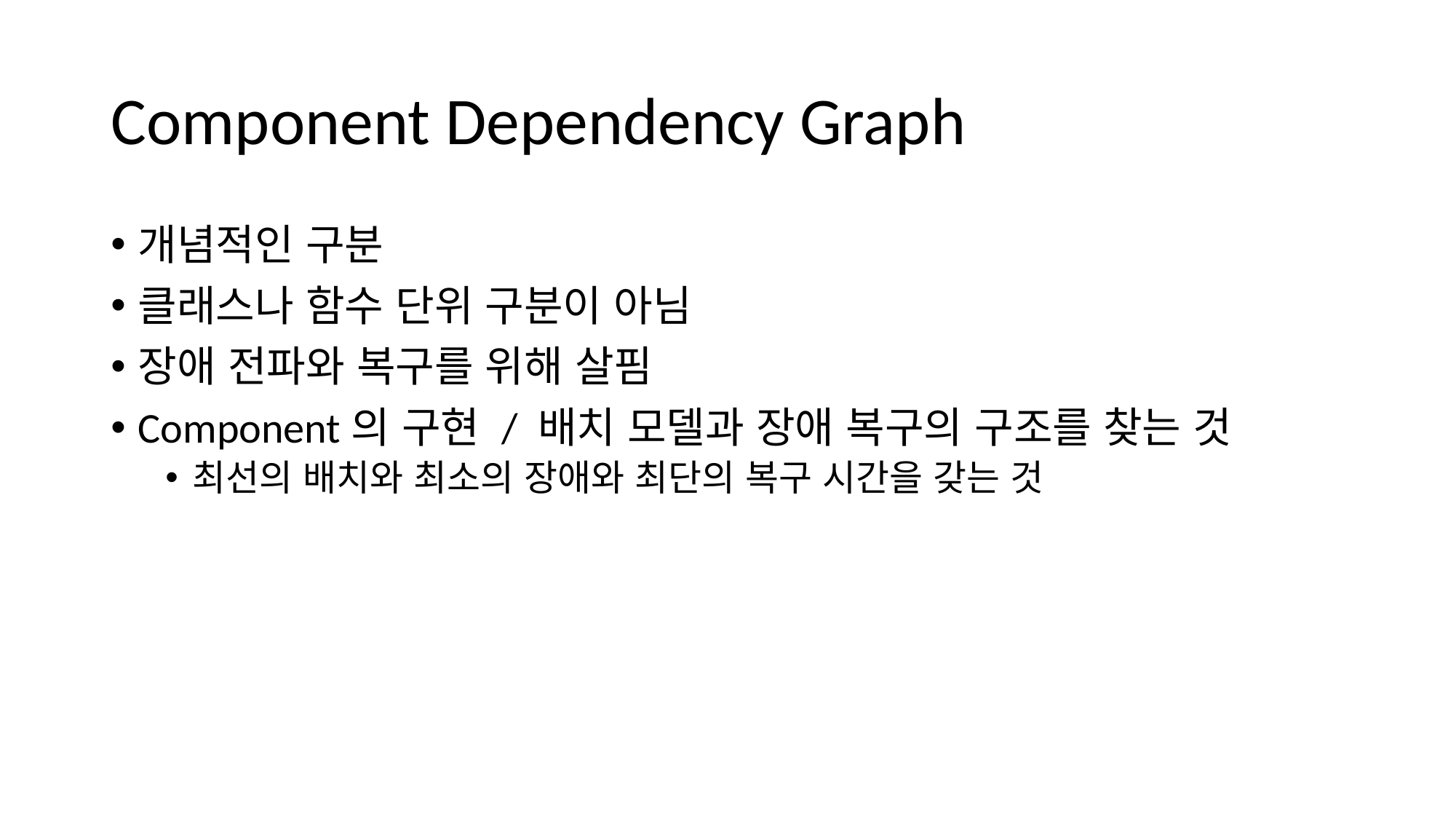

# Component Dependency Graph
개념적인 구분
클래스나 함수 단위 구분이 아님
장애 전파와 복구를 위해 살핌
Component의 구현 / 배치 모델과 장애 복구의 구조를 찾는 것
최선의 배치와 최소의 장애와 최단의 복구 시간을 갖는 것